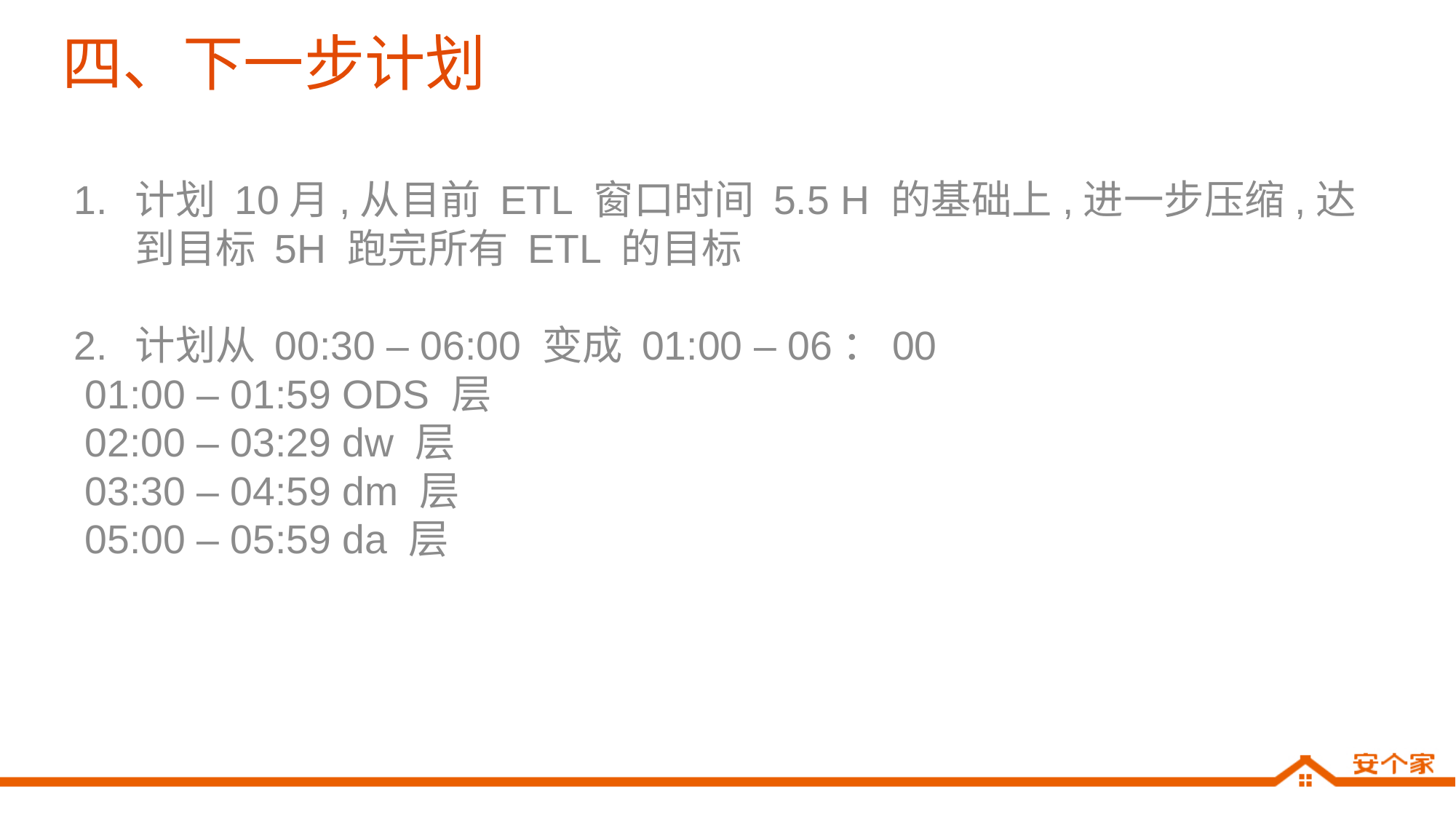

# 四、下一步计划
计划 10月,从目前 ETL 窗口时间 5.5 H 的基础上,进一步压缩,达到目标 5H 跑完所有 ETL 的目标

计划从 00:30 – 06:00 变成 01:00 – 06：00
 01:00 – 01:59 ODS 层
 02:00 – 03:29 dw 层
 03:30 – 04:59 dm 层
 05:00 – 05:59 da 层